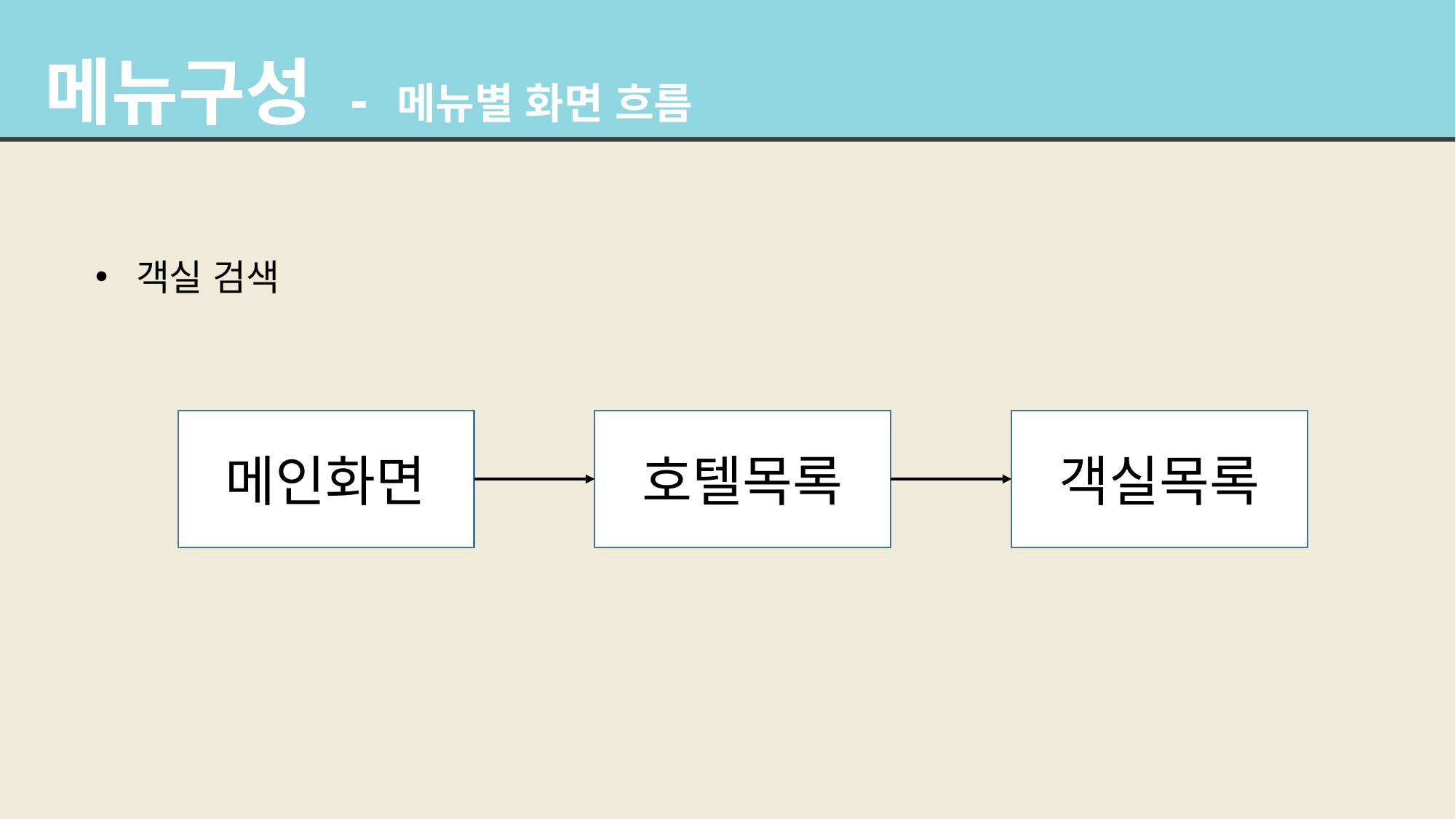

메뉴구성 - 메뉴별 화면 흐름
객실 검색
메인화면
객실목록
호텔목록